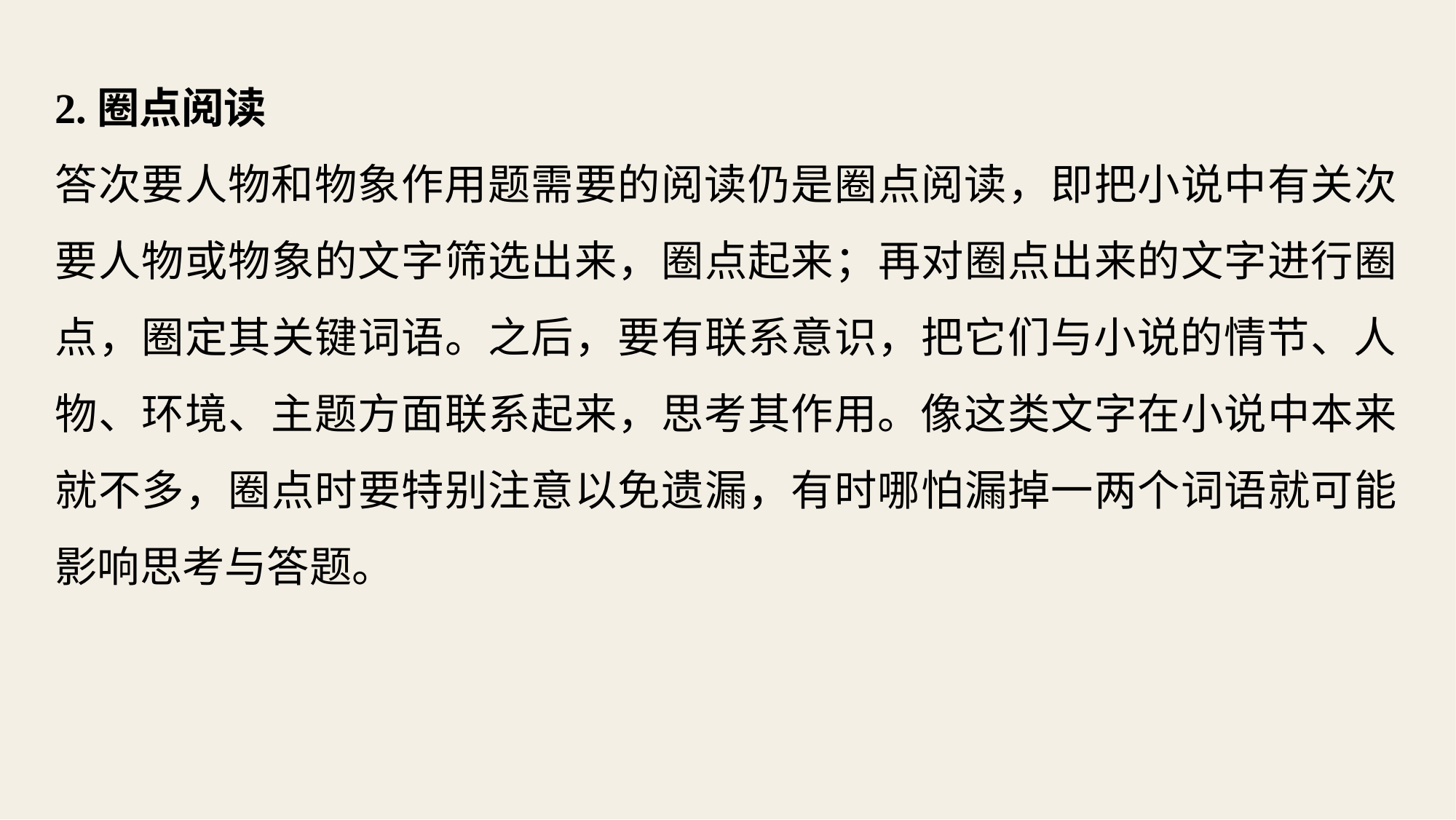

2.圈点阅读
答次要人物和物象作用题需要的阅读仍是圈点阅读，即把小说中有关次要人物或物象的文字筛选出来，圈点起来；再对圈点出来的文字进行圈点，圈定其关键词语。之后，要有联系意识，把它们与小说的情节、人物、环境、主题方面联系起来，思考其作用。像这类文字在小说中本来就不多，圈点时要特别注意以免遗漏，有时哪怕漏掉一两个词语就可能影响思考与答题。